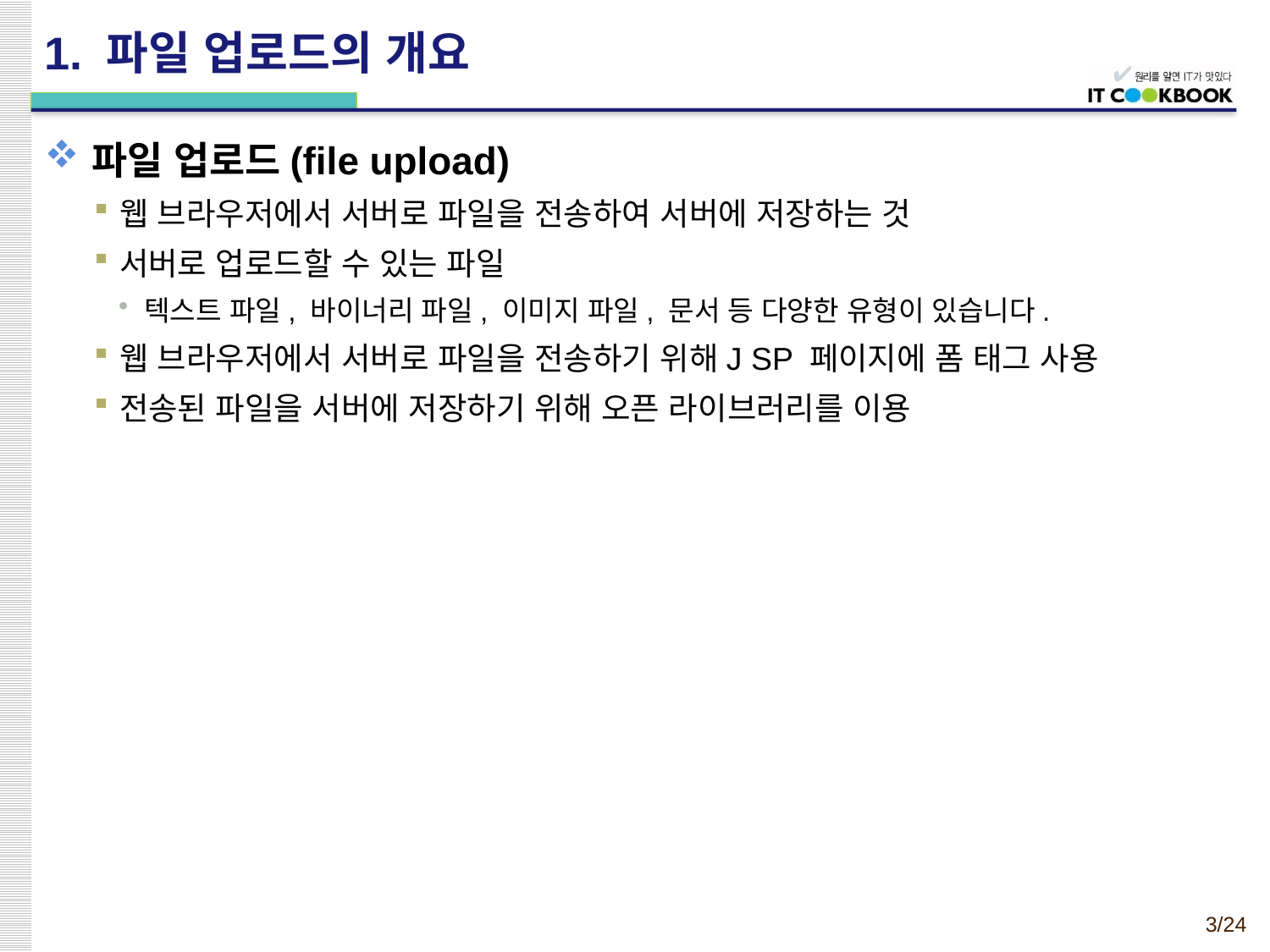

# 1. 파일 업로드의 개요
파일 업로드(file upload)
웹 브라우저에서 서버로 파일을 전송하여 서버에 저장하는 것
서버로 업로드할 수 있는 파일
텍스트 파일, 바이너리 파일, 이미지 파일, 문서 등 다양한 유형이 있습니다.
웹 브라우저에서 서버로 파일을 전송하기 위해J SP 페이지에 폼 태그 사용
전송된 파일을 서버에 저장하기 위해 오픈 라이브러리를 이용